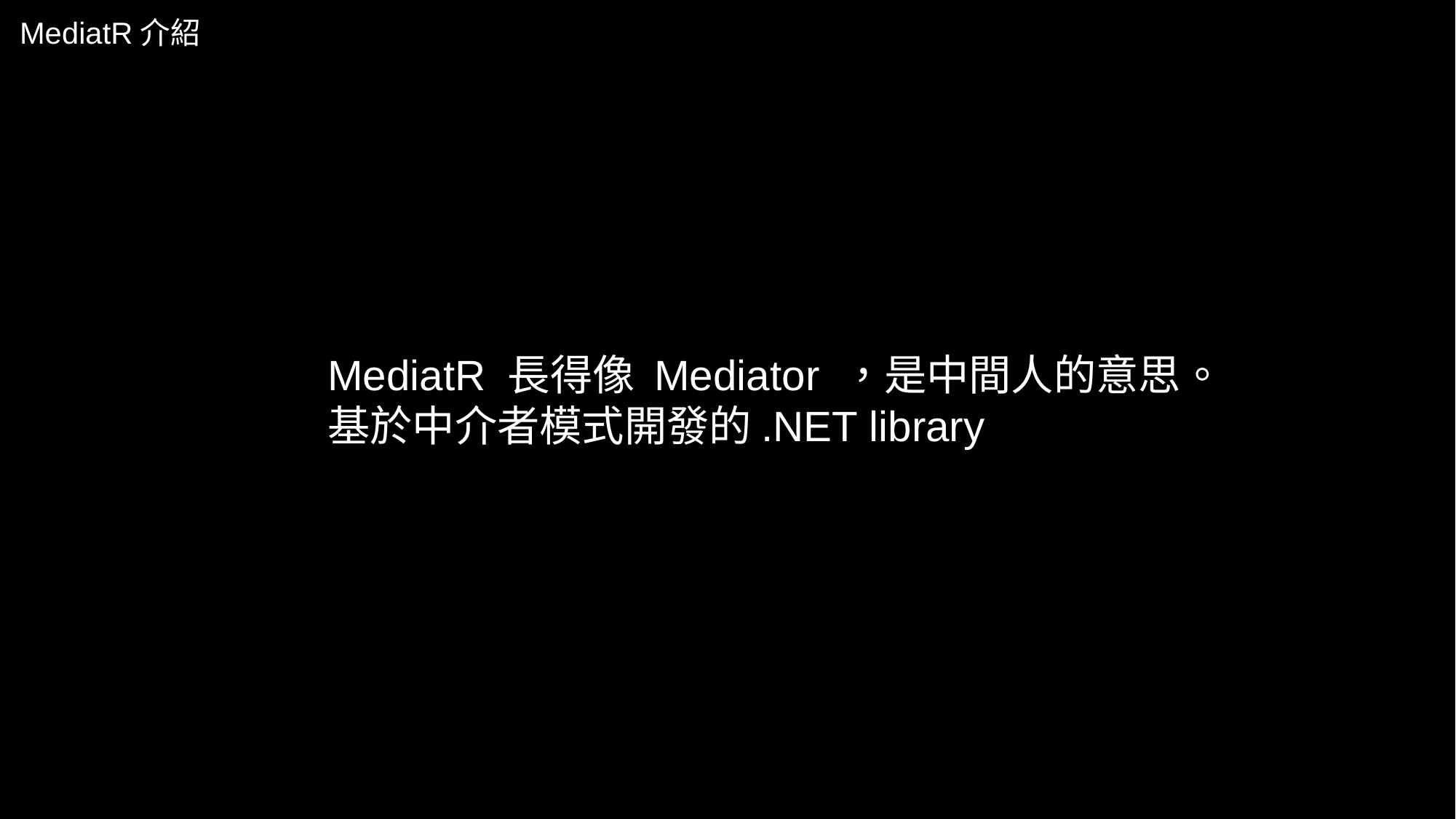

MediatR介紹
MediatR 長得像 Mediator ，是中間人的意思。
基於中介者模式開發的.NET library